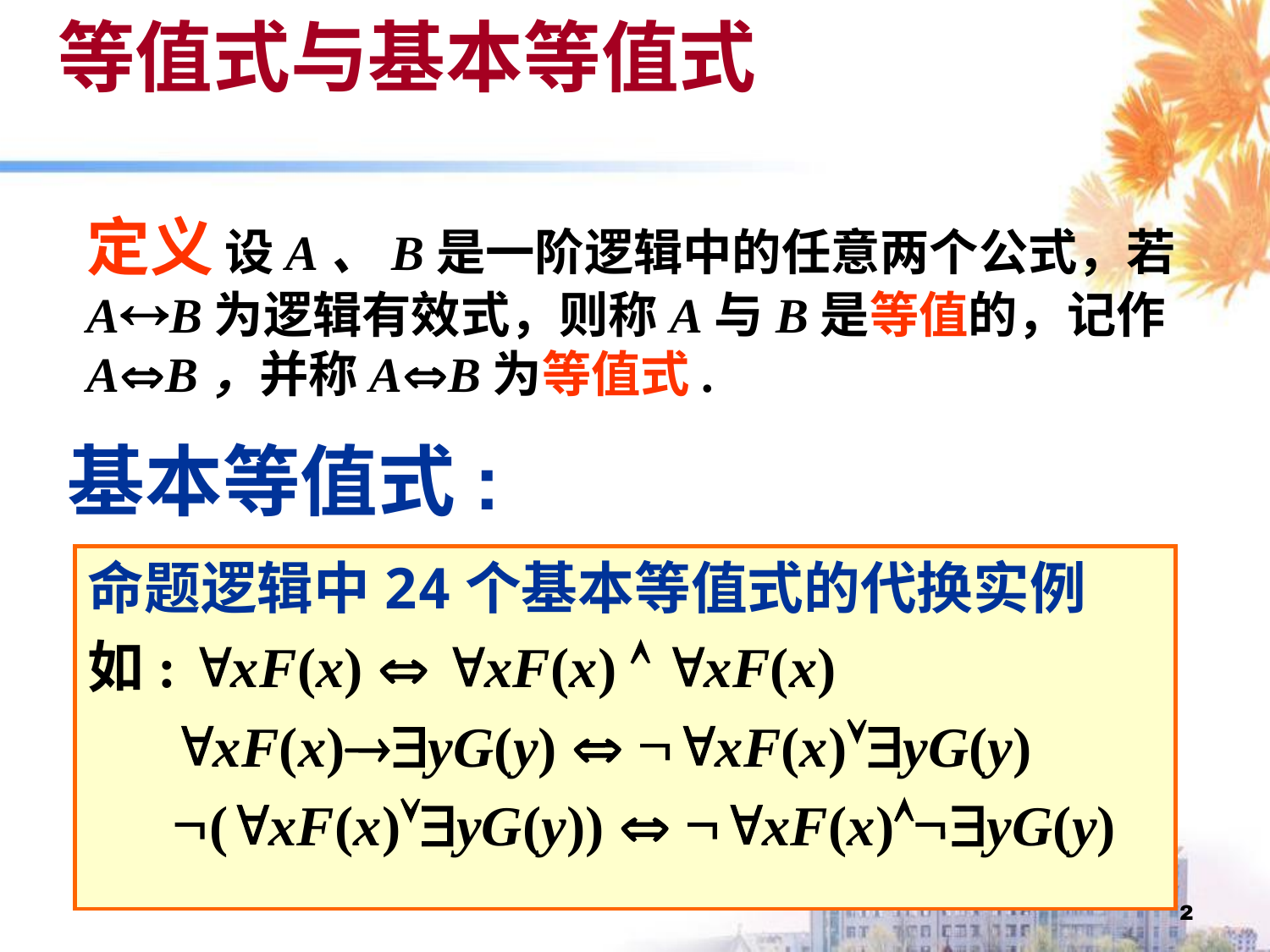

# 等值式与基本等值式
定义 设A、B是一阶逻辑中的任意两个公式，若A↔B为逻辑有效式，则称A与B是等值的，记作 A⇔B，并称A⇔B为等值式.
基本等值式:
命题逻辑中24个基本等值式的代换实例
如: ∀xF(x) ⇔ ∀xF(x) ∧ ∀xF(x)
      ∀xF(x)→∃yG(y) ⇔ ¬∀xF(x)∨∃yG(y)
      ¬(∀xF(x)∨∃yG(y)) ⇔ ¬∀xF(x)∧¬∃yG(y)
2